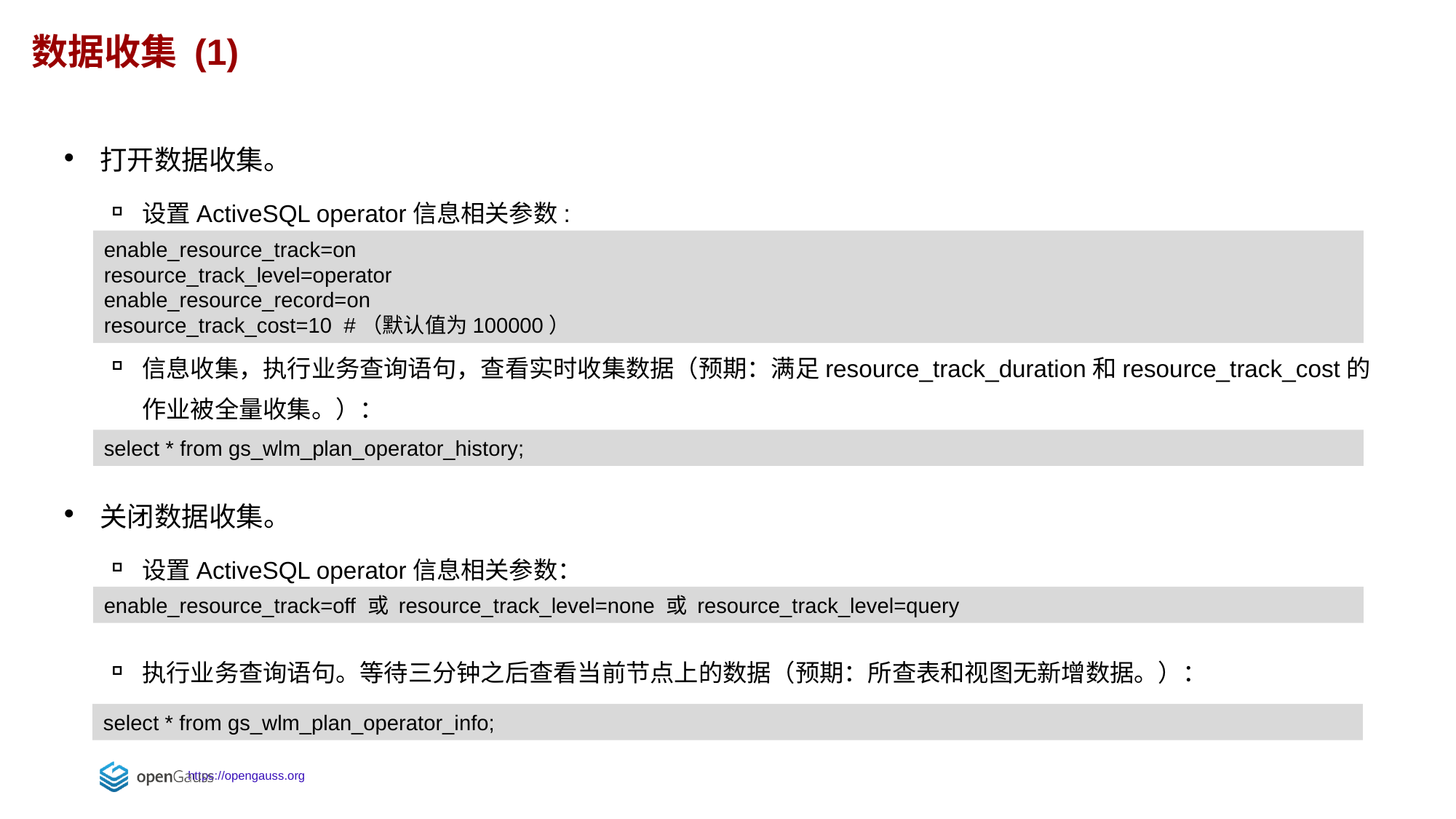

数据收集 (1)
打开数据收集。
设置ActiveSQL operator信息相关参数:

信息收集，执行业务查询语句，查看实时收集数据（预期：满足resource_track_duration和resource_track_cost的作业被全量收集。）：

关闭数据收集。
设置ActiveSQL operator信息相关参数：

执行业务查询语句。等待三分钟之后查看当前节点上的数据（预期：所查表和视图无新增数据。）：

enable_resource_track=on
resource_track_level=operator
enable_resource_record=on
resource_track_cost=10  #（默认值为100000）
select * from gs_wlm_plan_operator_history;
enable_resource_track=off 或 resource_track_level=none 或 resource_track_level=query
select * from gs_wlm_plan_operator_info;